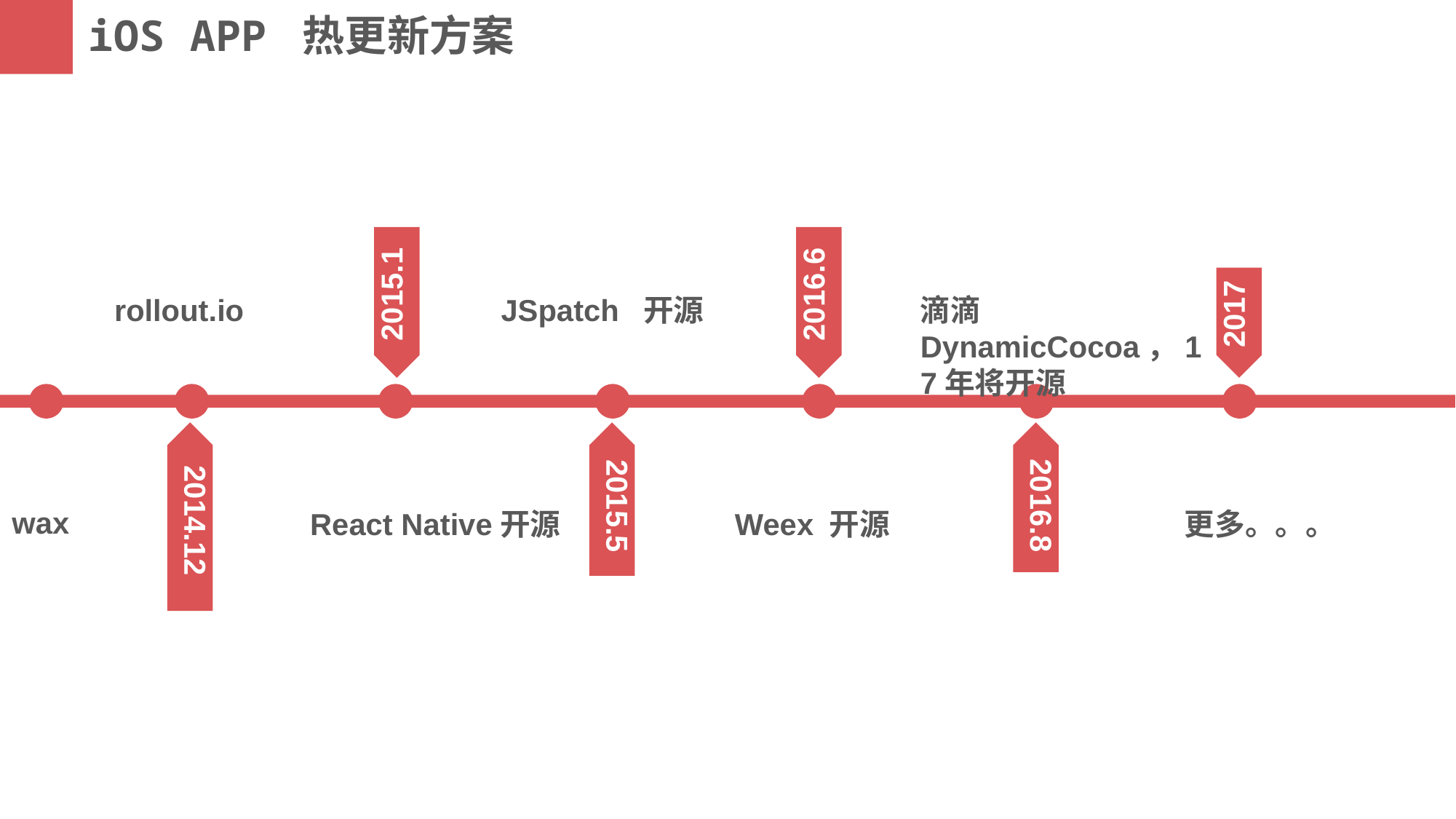

iOS APP 热更新方案
2015.1

2016.6

2017

    rollout.io
JSpatch  开源
滴滴DynamicCocoa，17年将开源

2015.5

2014.12

2016.8

wax
     React Native开源
     Weex 开源
         更多。。。